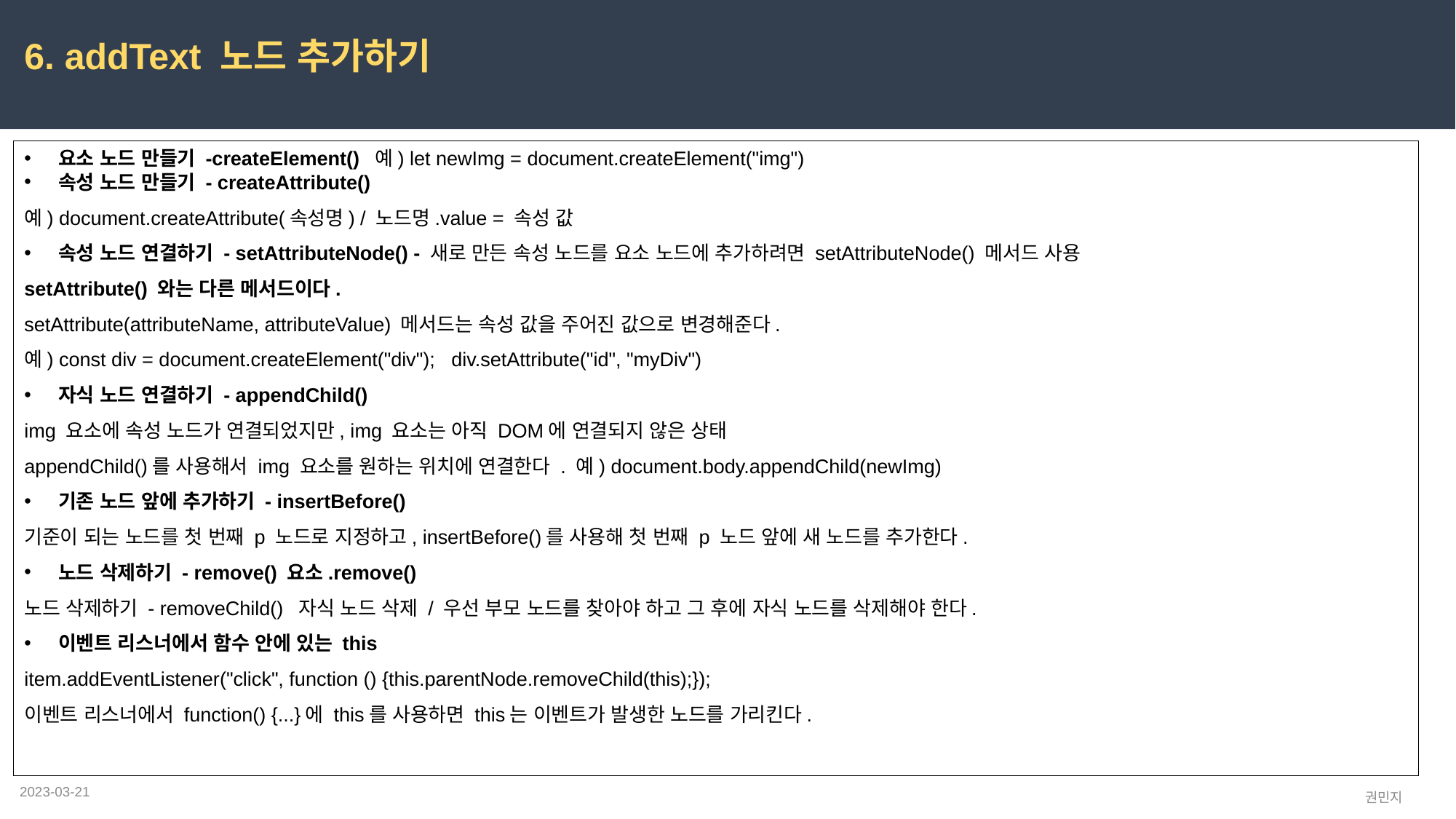

6. addText 노드 추가하기
요소 노드 만들기 -createElement()  예) let newImg = document.createElement("img")
속성 노드 만들기 - createAttribute()
예) document.createAttribute(속성명) / 노드명.value = 속성 값
속성 노드 연결하기 - setAttributeNode() - 새로 만든 속성 노드를 요소 노드에 추가하려면 setAttributeNode() 메서드 사용
setAttribute() 와는 다른 메서드이다.
setAttribute(attributeName, attributeValue) 메서드는 속성 값을 주어진 값으로 변경해준다.
예) const div = document.createElement("div");   div.setAttribute("id", "myDiv")
자식 노드 연결하기 - appendChild()
img 요소에 속성 노드가 연결되었지만, img 요소는 아직 DOM에 연결되지 않은 상태
appendChild()를 사용해서 img 요소를 원하는 위치에 연결한다 . 예) document.body.appendChild(newImg)
기존 노드 앞에 추가하기 - insertBefore()
기준이 되는 노드를 첫 번째 p 노드로 지정하고, insertBefore()를 사용해 첫 번째 p 노드 앞에 새 노드를 추가한다.
노드 삭제하기 - remove() 요소.remove()
노드 삭제하기 - removeChild()  자식 노드 삭제 / 우선 부모 노드를 찾아야 하고 그 후에 자식 노드를 삭제해야 한다.
이벤트 리스너에서 함수 안에 있는 this
item.addEventListener("click", function () {this.parentNode.removeChild(this);});
이벤트 리스너에서 function() {...}에 this를 사용하면 this는 이벤트가 발생한 노드를 가리킨다.

2023-03-21
권민지